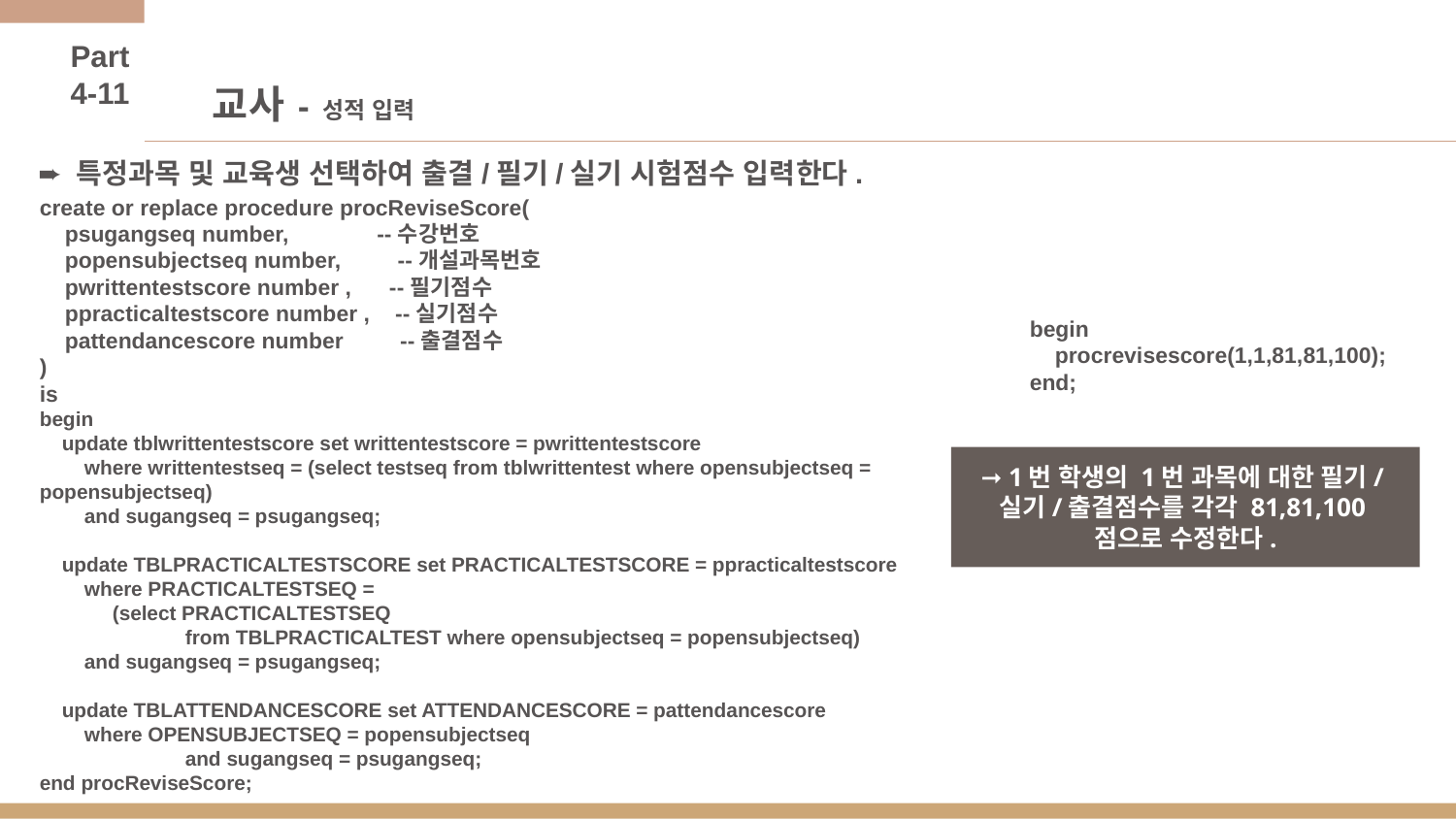

Part 4-11
# 교사 - 성적 입력
  ➨ 특정과목 및 교육생 선택하여 출결/필기/실기 시험점수 입력한다.
create or replace procedure procReviseScore(
    psugangseq number,              --수강번호
    popensubjectseq number,         --개설과목번호
    pwrittentestscore number ,      --필기점수
    ppracticaltestscore number ,    --실기점수
    pattendancescore number         --출결점수
)
is
begin
    update tblwrittentestscore set writtentestscore = pwrittentestscore
        where writtentestseq = (select testseq from tblwrittentest where opensubjectseq = popensubjectseq)
        and sugangseq = psugangseq;

    update TBLPRACTICALTESTSCORE set PRACTICALTESTSCORE = ppracticaltestscore
        where PRACTICALTESTSEQ =
(select PRACTICALTESTSEQ
from TBLPRACTICALTEST where opensubjectseq = popensubjectseq)
        and sugangseq = psugangseq;

    update TBLATTENDANCESCORE set ATTENDANCESCORE = pattendancescore
        where OPENSUBJECTSEQ = popensubjectseq
        	and sugangseq = psugangseq;
end procReviseScore;

begin
    procrevisescore(1,1,81,81,100);
end;

➞ 1번 학생의 1번 과목에 대한 필기/실기/출결점수를 각각 81,81,100점으로 수정한다.